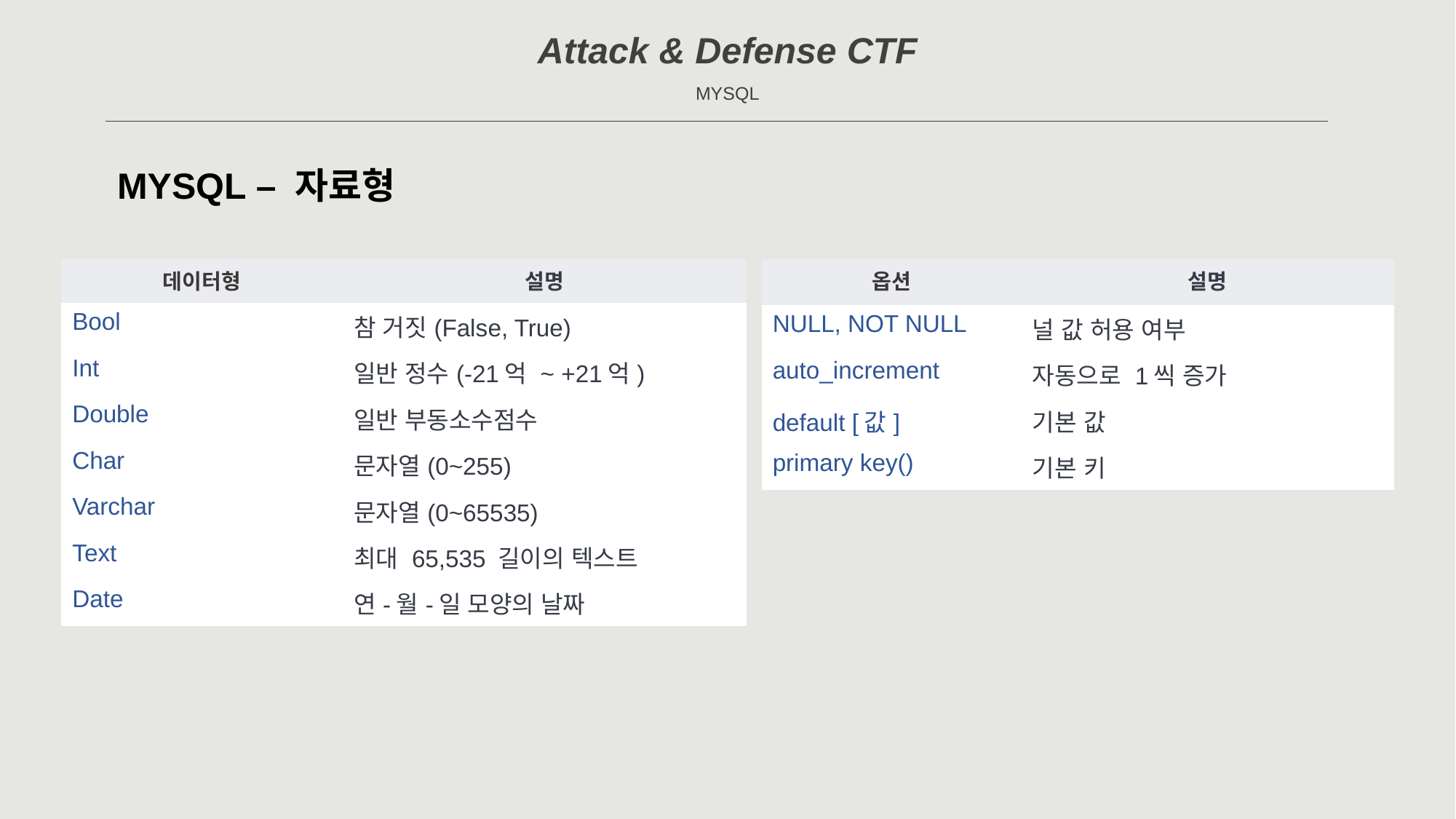

Attack & Defense CTF
MYSQL
MYSQL – 자료형
| 데이터형 | 설명 |
| --- | --- |
| Bool | 참 거짓(False, True) |
| Int | 일반 정수(-21억 ~ +21억) |
| Double | 일반 부동소수점수 |
| Char | 문자열(0~255) |
| Varchar | 문자열(0~65535) |
| Text | 최대 65,535 길이의 텍스트 |
| Date | 연-월-일 모양의 날짜 |
| 옵션 | 설명 |
| --- | --- |
| NULL, NOT NULL | 널 값 허용 여부 |
| auto\_increment | 자동으로 1씩 증가 |
| default [값] | 기본 값 |
| primary key() | 기본 키 |